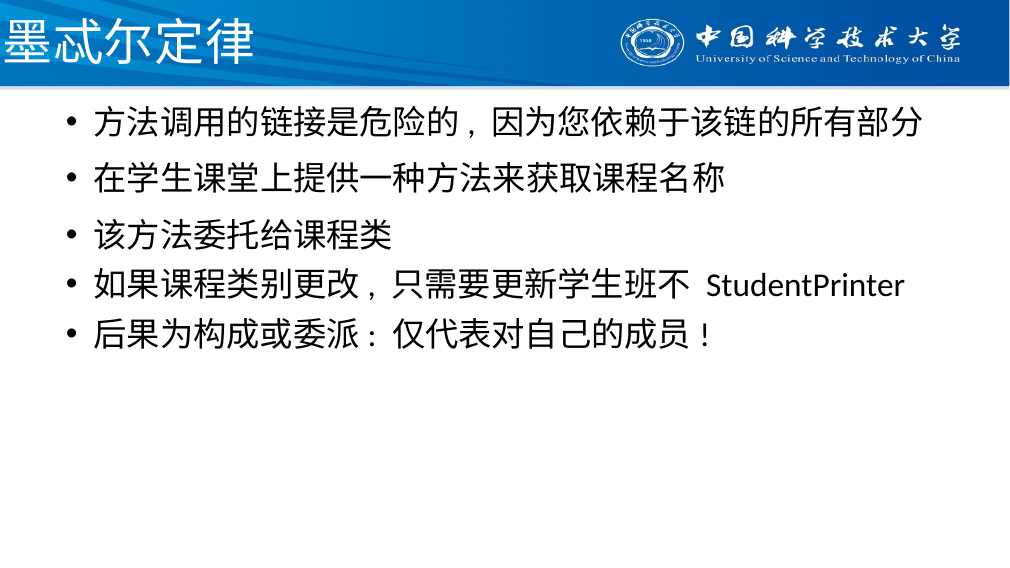

# 墨忒尔定律
方法调用的链接是危险的, 因为您依赖于该链的所有部分
在学生课堂上提供一种方法来获取课程名称
该方法委托给课程类
如果课程类别更改, 只需要更新学生班不 StudentPrinter
后果为构成或委派: 仅代表对自己的成员!